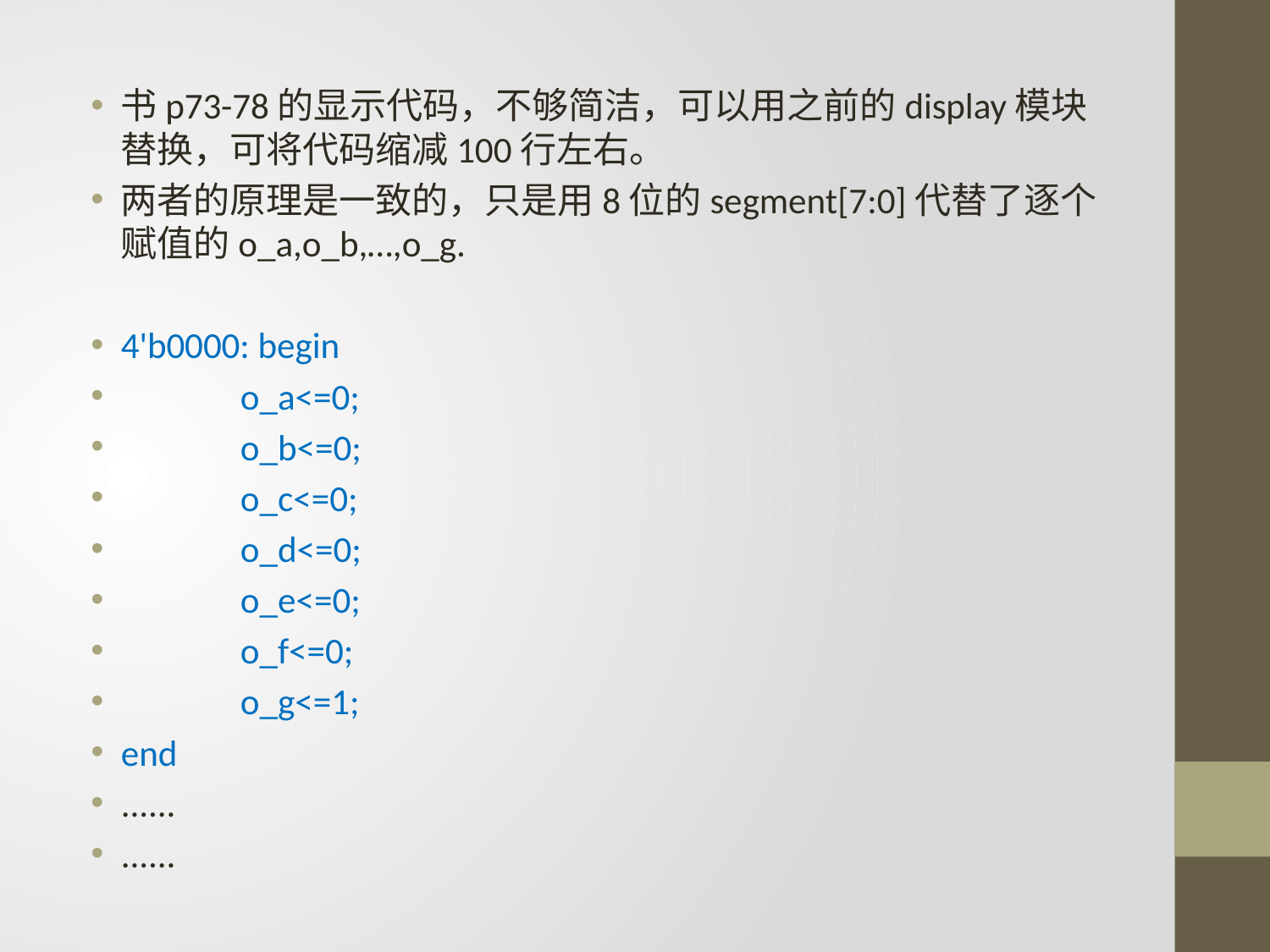

书p73-78的显示代码，不够简洁，可以用之前的display模块替换，可将代码缩减100行左右。
两者的原理是一致的，只是用8位的segment[7:0]代替了逐个赋值的o_a,o_b,…,o_g.

4'b0000: begin
	o_a<=0;
	o_b<=0;
	o_c<=0;
	o_d<=0;
	o_e<=0;
	o_f<=0;
	o_g<=1;
end
......
......